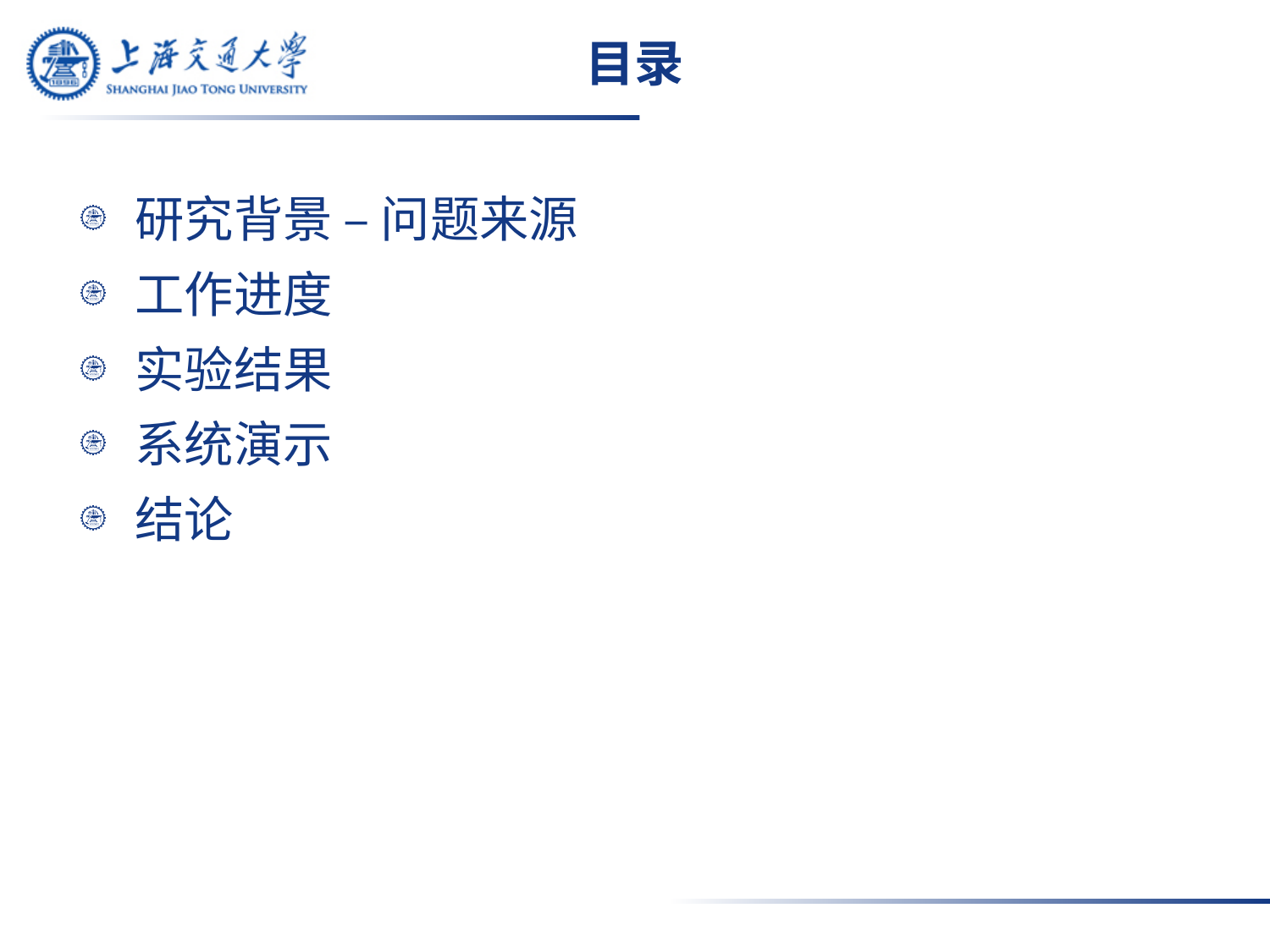

# 目录
研究背景 – 问题来源
工作进度
实验结果
系统演示
结论